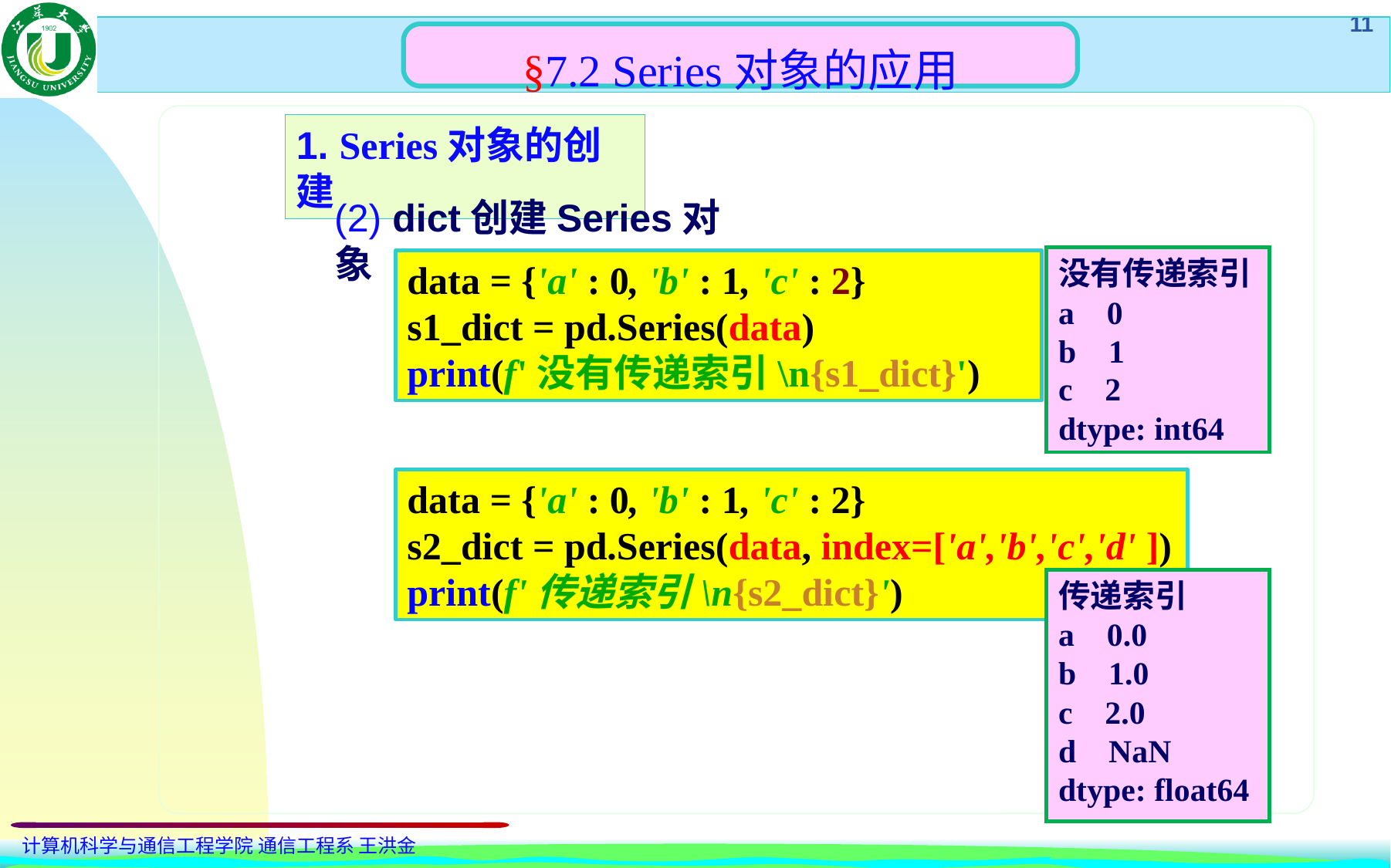

§7.2 Series对象的应用
1. Series对象的创建
(2) dict创建Series对象
没有传递索引
a    0
b    1
c    2
dtype: int64
data = {'a' : 0, 'b' : 1, 'c' : 2}
s1_dict = pd.Series(data)
print(f'没有传递索引\n{s1_dict}')
data = {'a' : 0, 'b' : 1, 'c' : 2}
s2_dict = pd.Series(data, index=['a','b','c','d' ])
print(f'传递索引\n{s2_dict}')
传递索引
a    0.0
b    1.0
c    2.0
d    NaN
dtype: float64